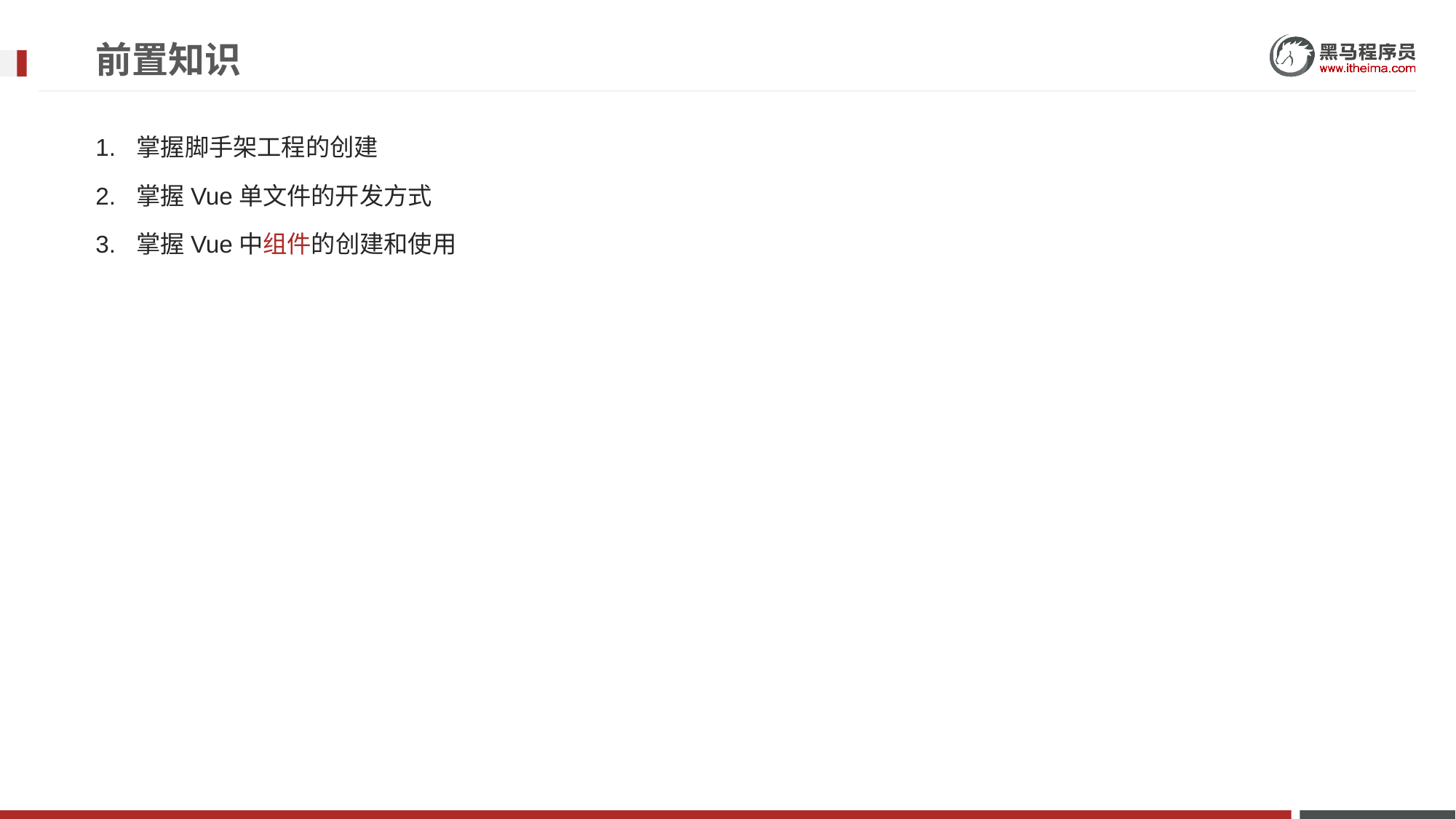

# 前置知识
掌握脚手架工程的创建
掌握Vue单文件的开发方式
掌握Vue中组件的创建和使用